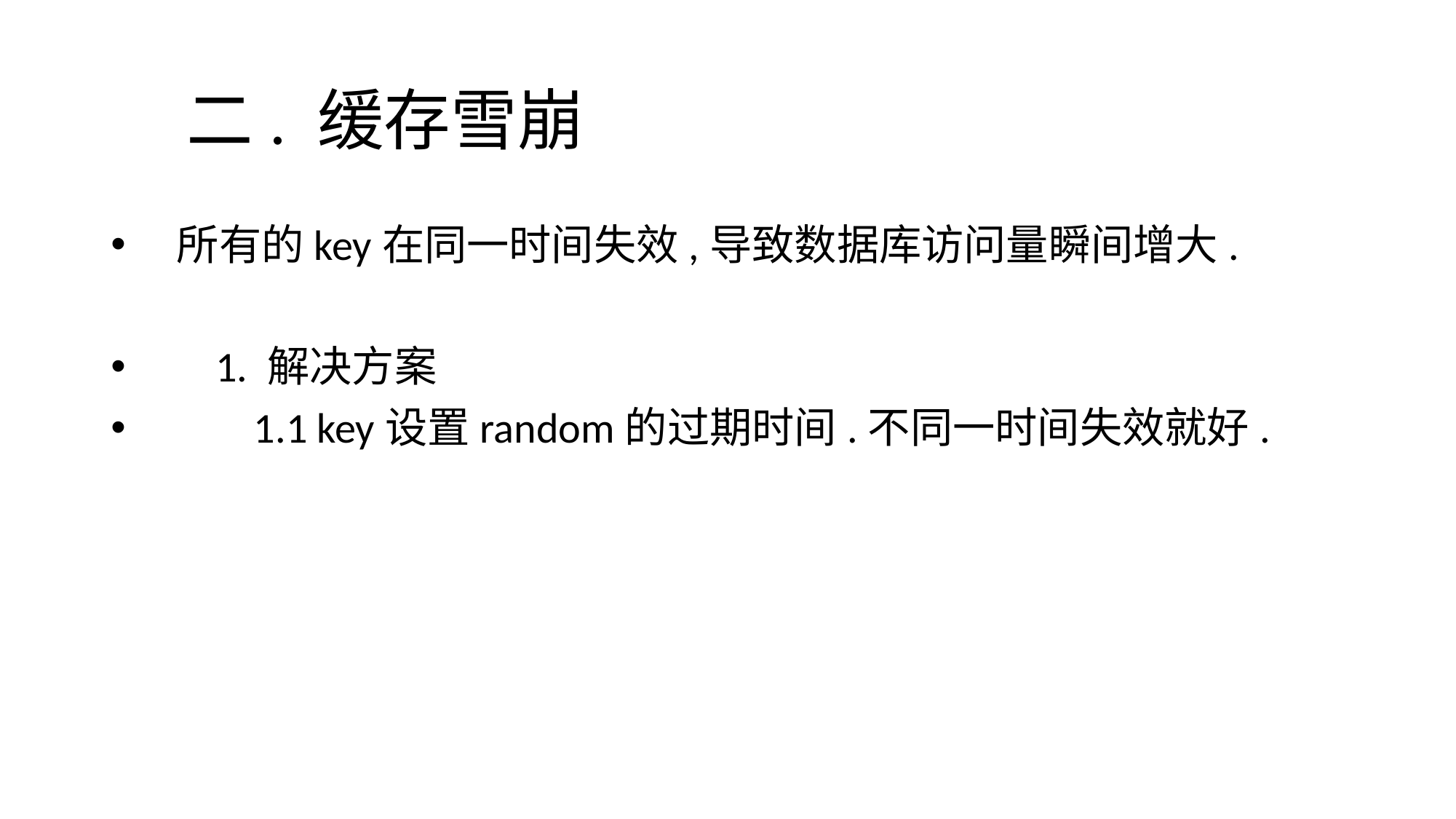

# 二. 缓存雪崩
   所有的key在同一时间失效,导致数据库访问量瞬间增大.

        1. 解决方案
            1.1 key设置random的过期时间.不同一时间失效就好.